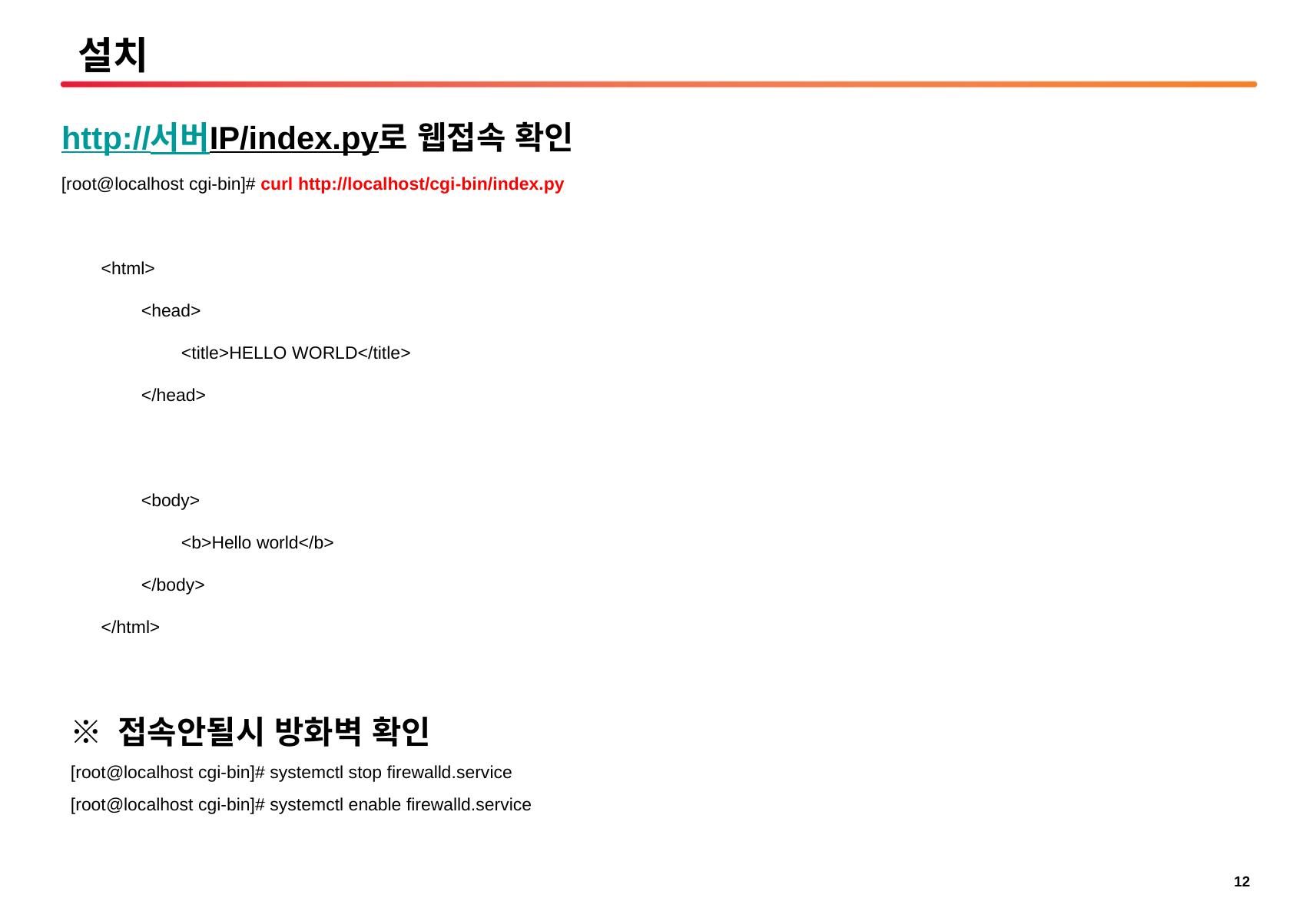

# 설치

http://서버IP/index.py로 웹접속 확인
[root@localhost cgi-bin]# curl http://localhost/cgi-bin/index.py

        <html>

                <head>

                        <title>HELLO WORLD</title>

                </head>

                <body>

                        <b>Hello world</b>

                </body>

        </html>
※ 접속안될시 방화벽 확인
[root@localhost cgi-bin]# systemctl stop firewalld.service
[root@localhost cgi-bin]# systemctl enable firewalld.service